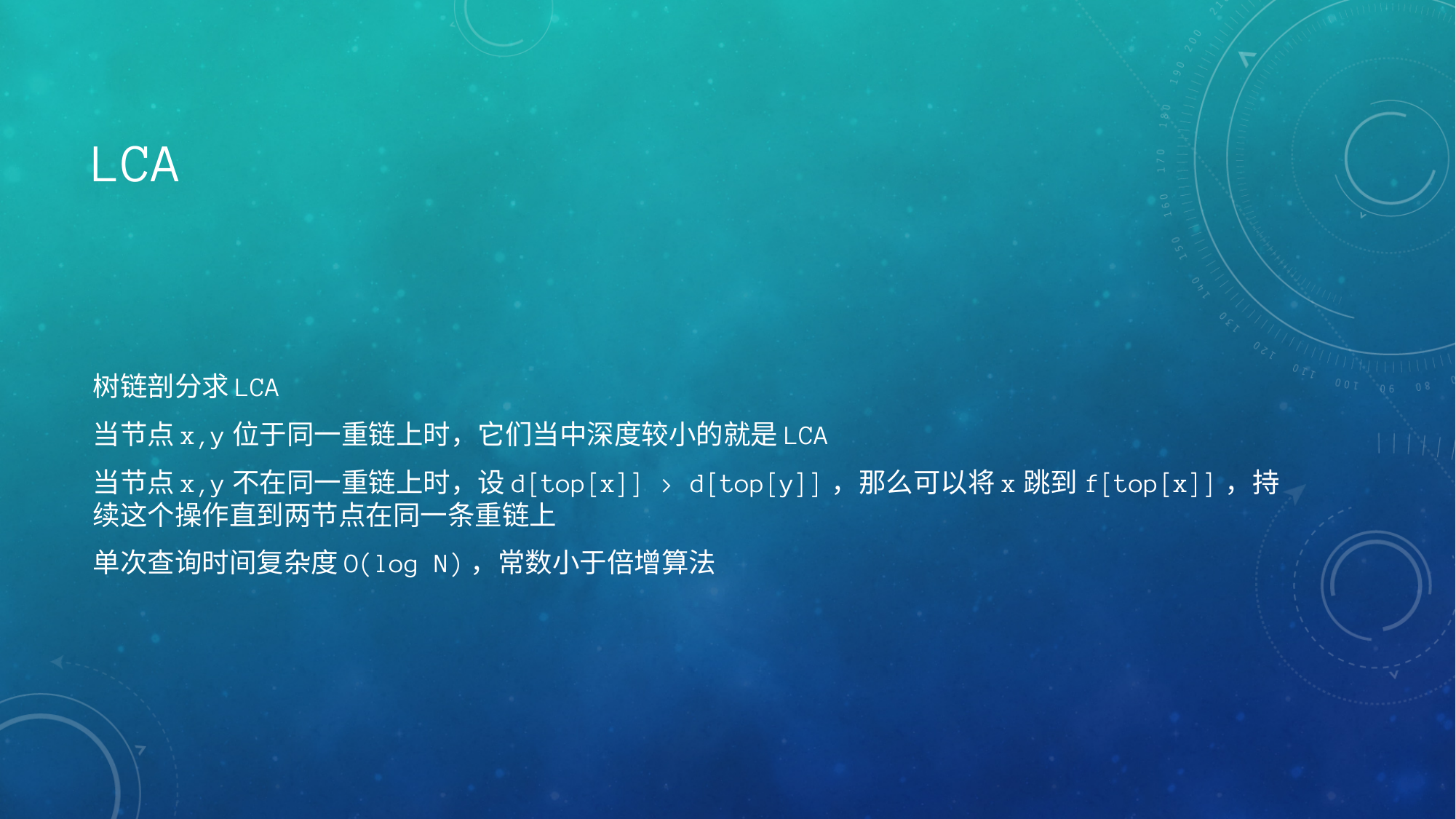

# LCA
树链剖分求LCA
当节点x,y位于同一重链上时，它们当中深度较小的就是LCA
当节点x,y不在同一重链上时，设d[top[x]] > d[top[y]]，那么可以将x跳到f[top[x]]，持续这个操作直到两节点在同一条重链上
单次查询时间复杂度O(log N)，常数小于倍增算法